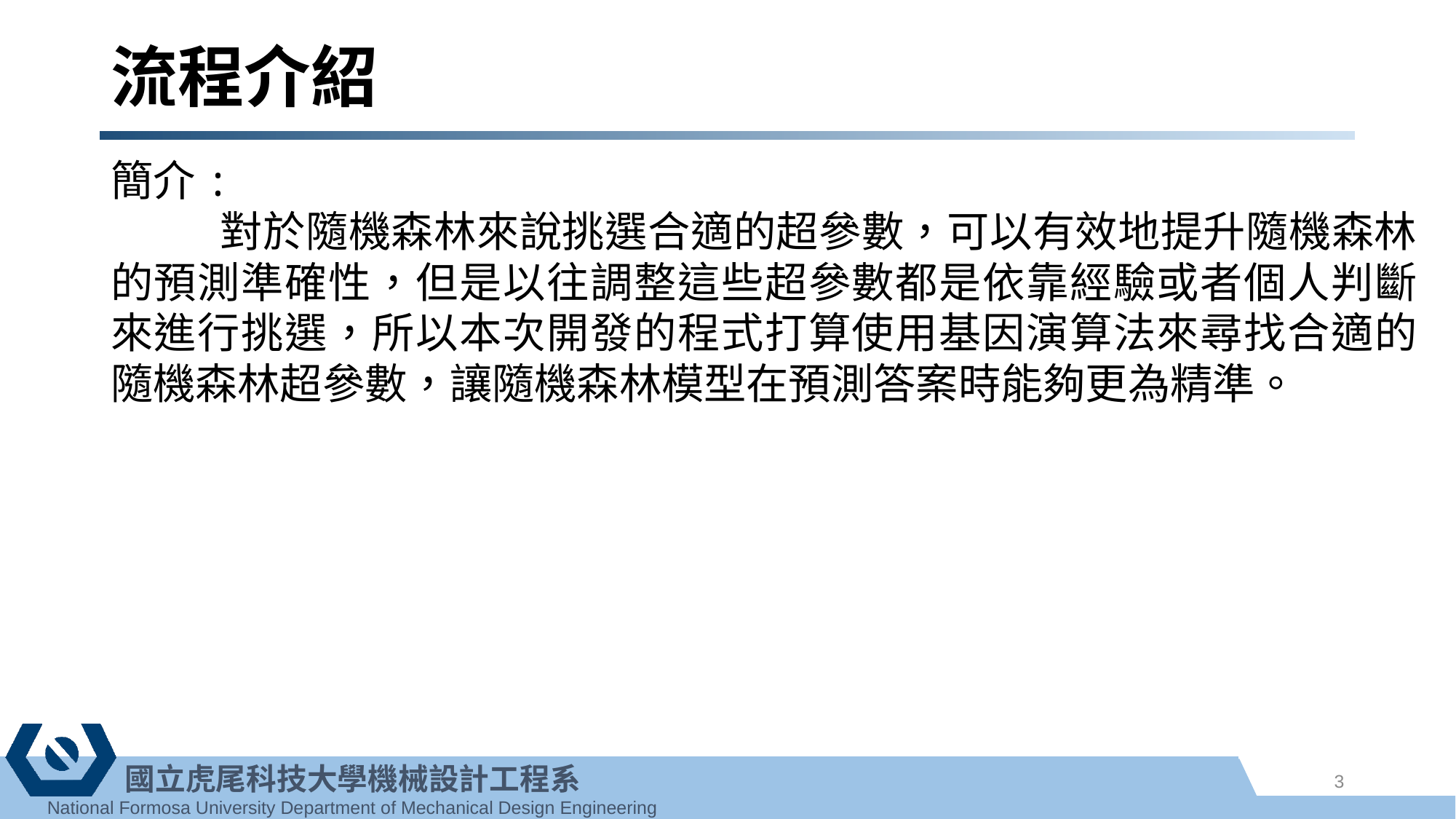

# 流程介紹
簡介:
	對於隨機森林來說挑選合適的超參數，可以有效地提升隨機森林的預測準確性，但是以往調整這些超參數都是依靠經驗或者個人判斷來進行挑選，所以本次開發的程式打算使用基因演算法來尋找合適的隨機森林超參數，讓隨機森林模型在預測答案時能夠更為精準。
3